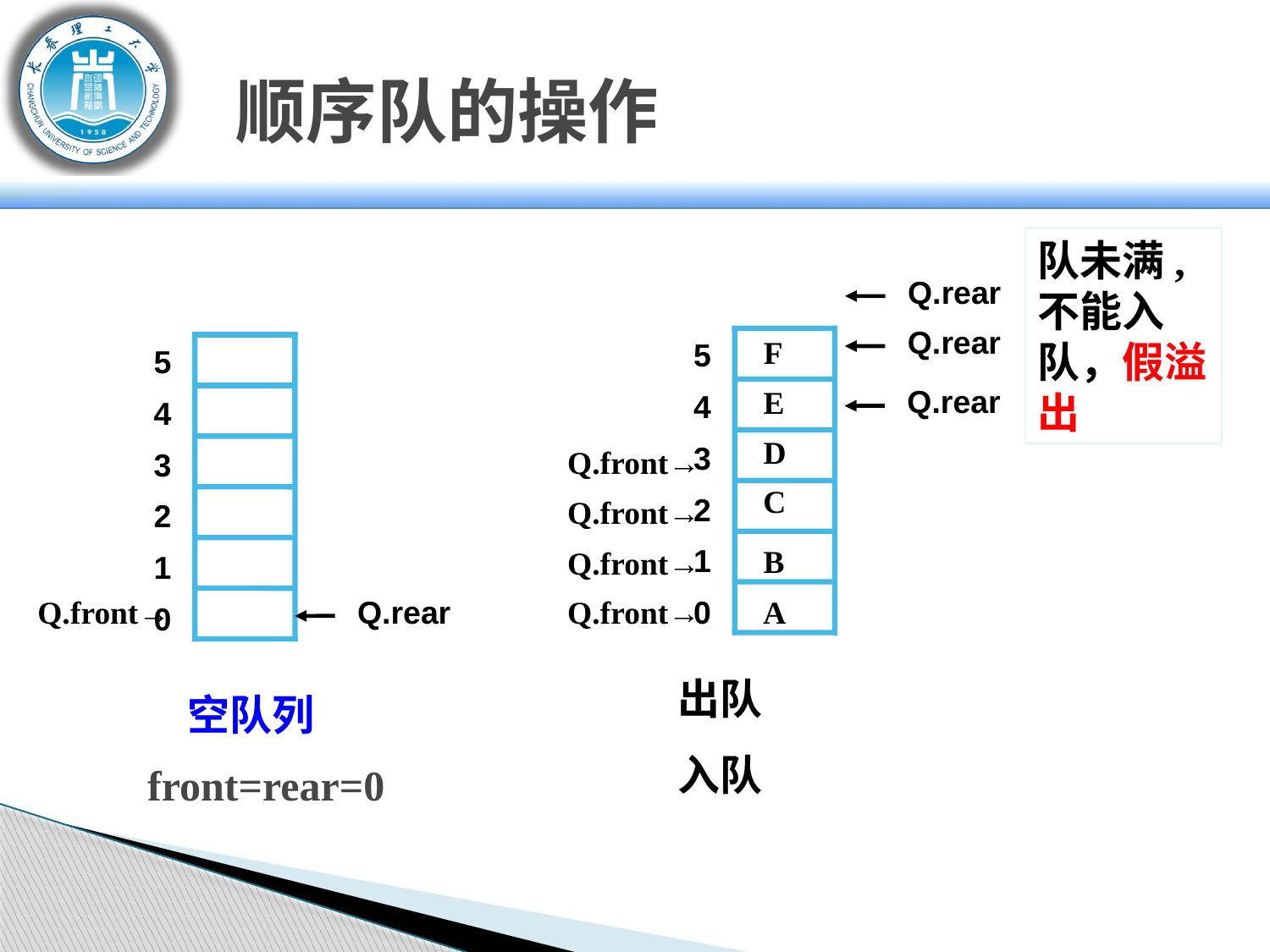

# 顺序队的操作
队未满,不能入队，假溢出
Q.rear

5
4
3
2
1
0

Q.rear

5
4
3
2
1
0

  F
Q.rear

  E
  D
Q.front→
  C
Q.front→
  B
Q.front→
  A
Q.front→
Q.front→
Q.rear

出队
空队列
入队
front=rear=0